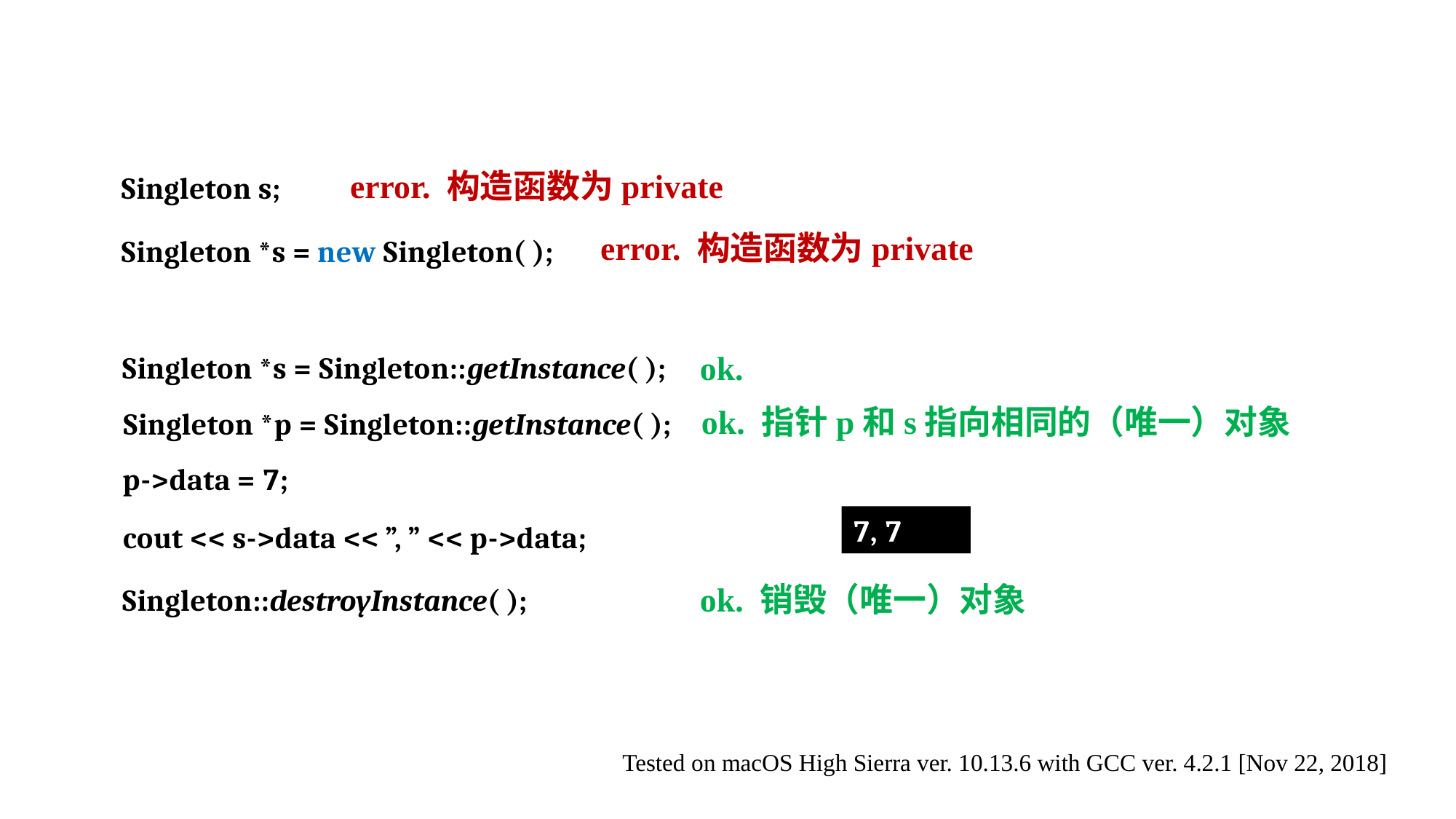

error. 构造函数为private
Singleton s;
error. 构造函数为private
Singleton *s = new Singleton( );
Singleton *s = Singleton::getInstance( );
ok.
Singleton *p = Singleton::getInstance( );
ok. 指针p和s指向相同的（唯一）对象
p->data = 7;
cout << s->data << ”, ” << p->data;
7, 7
Singleton::destroyInstance( );
ok. 销毁（唯一）对象
Tested on macOS High Sierra ver. 10.13.6 with GCC ver. 4.2.1 [Nov 22, 2018]